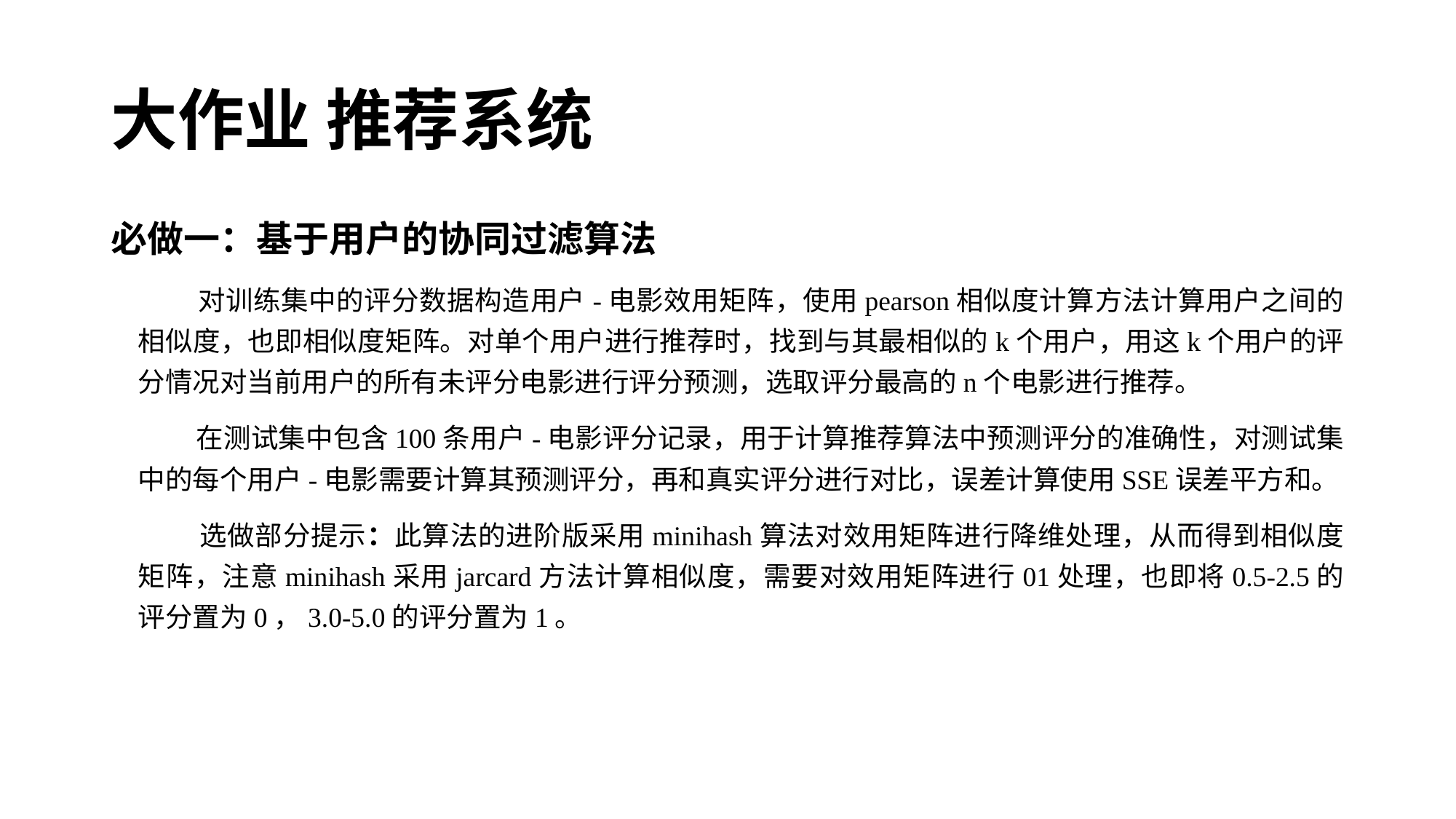

# 大作业 推荐系统
必做一：基于用户的协同过滤算法
        对训练集中的评分数据构造用户-电影效用矩阵，使用pearson相似度计算方法计算用户之间的相似度，也即相似度矩阵。对单个用户进行推荐时，找到与其最相似的k个用户，用这k个用户的评分情况对当前用户的所有未评分电影进行评分预测，选取评分最高的n个电影进行推荐。
        在测试集中包含100条用户-电影评分记录，用于计算推荐算法中预测评分的准确性，对测试集中的每个用户-电影需要计算其预测评分，再和真实评分进行对比，误差计算使用SSE误差平方和。
        选做部分提示：此算法的进阶版采用minihash算法对效用矩阵进行降维处理，从而得到相似度矩阵，注意minihash采用jarcard方法计算相似度，需要对效用矩阵进行01处理，也即将0.5-2.5的评分置为0，3.0-5.0的评分置为1。